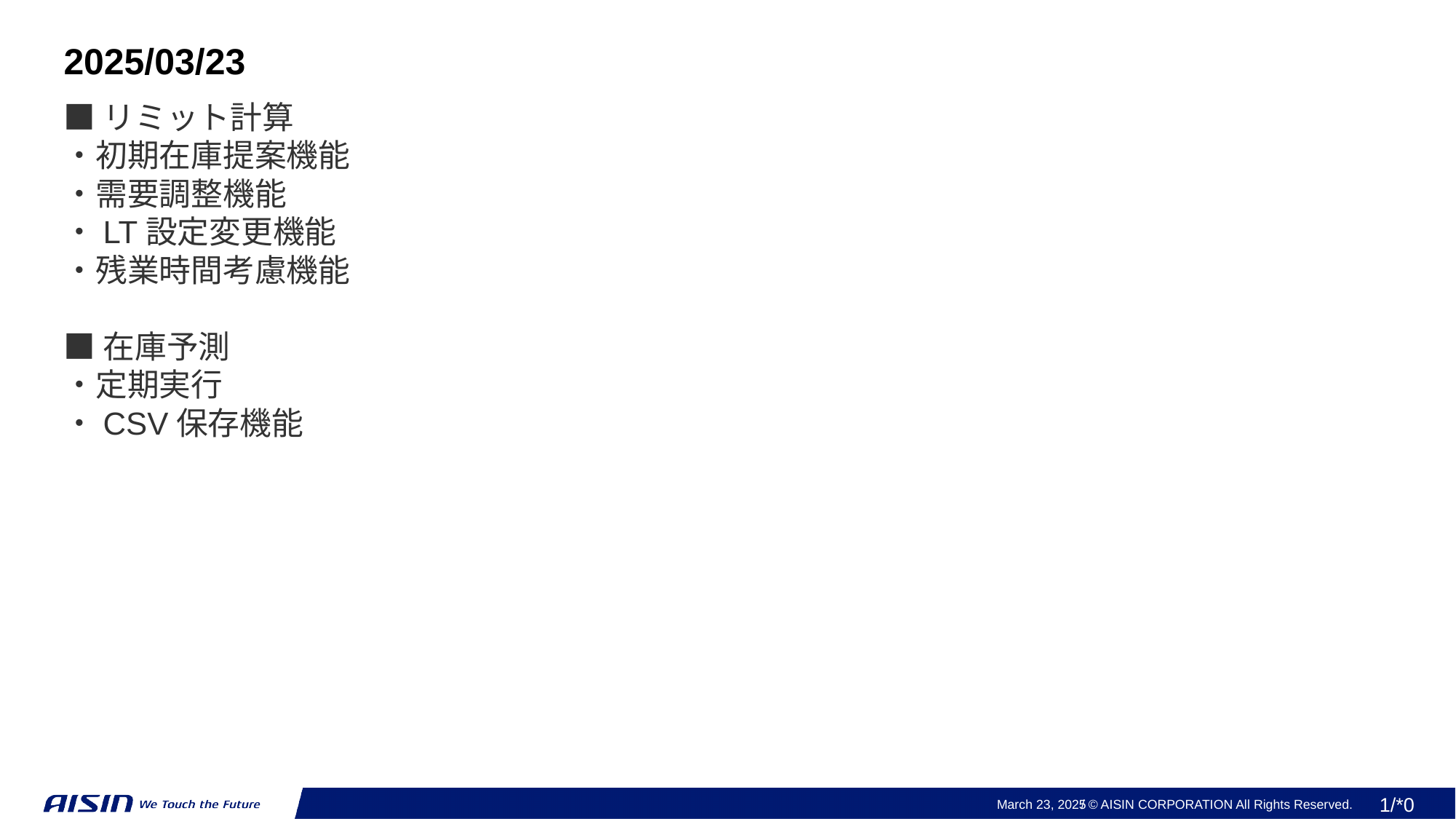

2025/03/23
■リミット計算
・初期在庫提案機能
・需要調整機能
・LT設定変更機能
・残業時間考慮機能

■在庫予測
・定期実行
・CSV保存機能
March 23, 2025